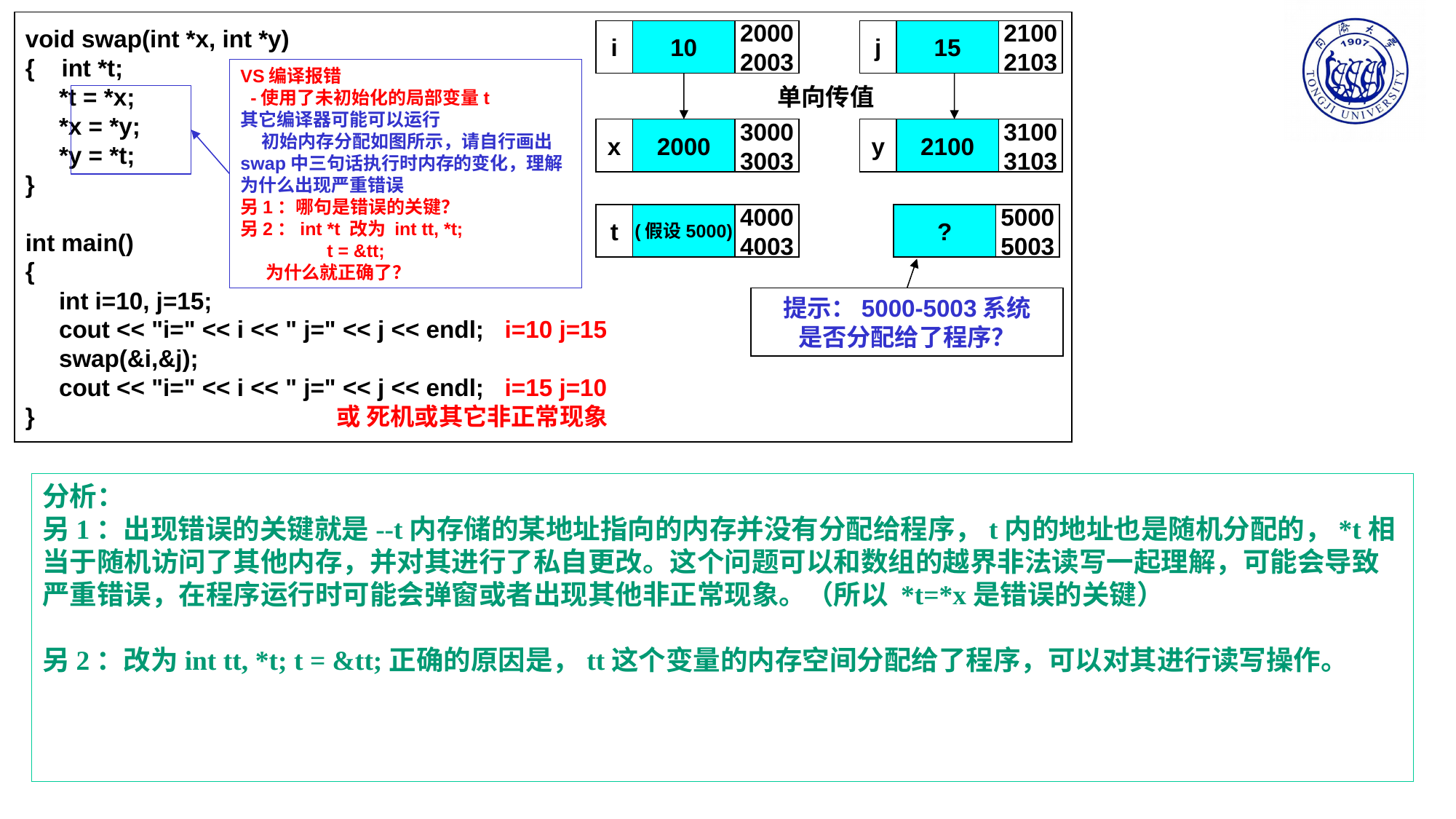

void swap(int *x, int *y)
{    int *t;
     *t = *x;
     *x = *y;
     *y = *t;
}

int main()
{
     int i=10, j=15;
     cout << "i=" << i << " j=" << j << endl;   i=10 j=15
     swap(&i,&j);
     cout << "i=" << i << " j=" << j << endl;   i=15 j=10
}                                            或 死机或其它非正常现象
i
10
2000
2003
j
15
2100
2103

单向传值

x
2000
3000
3003
y
2100
3100
3103
t
(假设5000)
4000
4003
?
5000
5003
VS编译报错
  -使用了未初始化的局部变量t
其它编译器可能可以运行
    初始内存分配如图所示，请自行画出swap中三句话执行时内存的变化，理解为什么出现严重错误
另1：哪句是错误的关键？
另2：int *t 改为 int tt, *t;
                 t = &tt;
     为什么就正确了？

提示：5000-5003系统
是否分配给了程序？
#

分析：
另1：出现错误的关键就是--t内存储的某地址指向的内存并没有分配给程序，t内的地址也是随机分配的，*t相当于随机访问了其他内存，并对其进行了私自更改。这个问题可以和数组的越界非法读写一起理解，可能会导致严重错误，在程序运行时可能会弹窗或者出现其他非正常现象。（所以 *t=*x是错误的关键）

另2：改为int tt, *t; t = &tt;正确的原因是，tt这个变量的内存空间分配给了程序，可以对其进行读写操作。